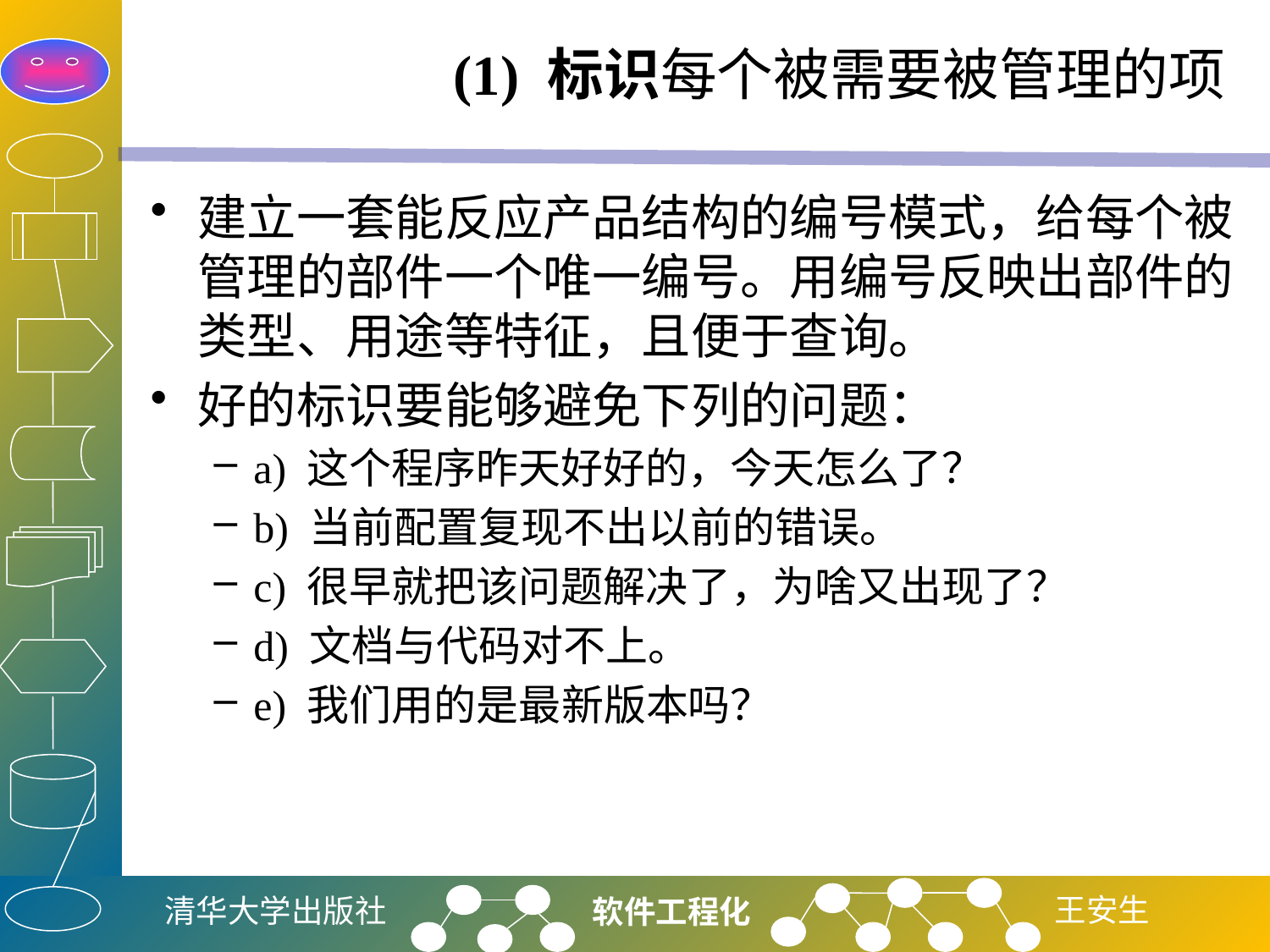

# (1) 标识每个被需要被管理的项
建立一套能反应产品结构的编号模式，给每个被管理的部件一个唯一编号。用编号反映出部件的类型、用途等特征，且便于查询。
好的标识要能够避免下列的问题：
a) 这个程序昨天好好的，今天怎么了？
b) 当前配置复现不出以前的错误。
c) 很早就把该问题解决了，为啥又出现了？
d) 文档与代码对不上。
e) 我们用的是最新版本吗？